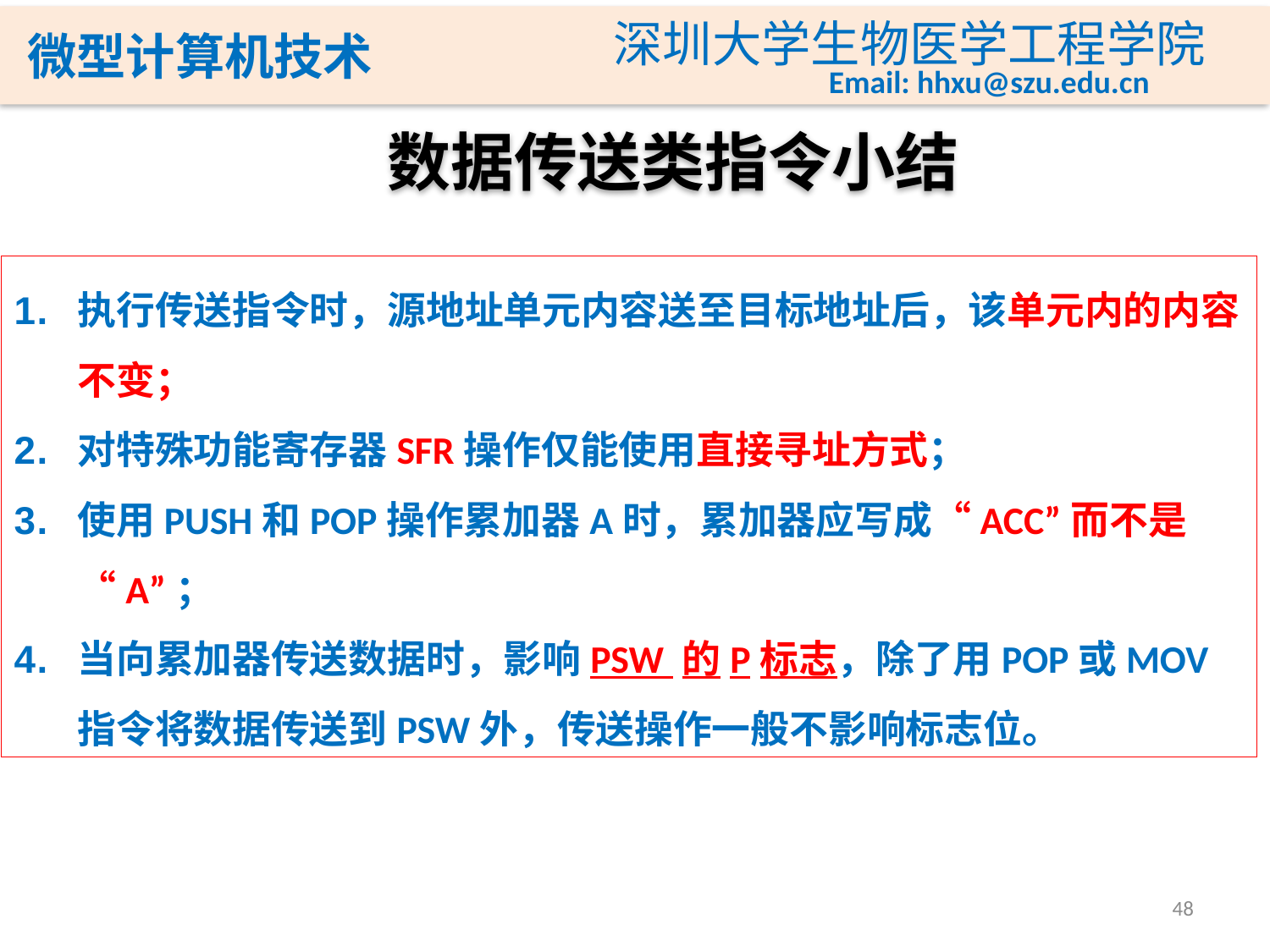

# 数据传送类指令小结
执行传送指令时，源地址单元内容送至目标地址后，该单元内的内容不变；
对特殊功能寄存器SFR操作仅能使用直接寻址方式；
使用PUSH和POP操作累加器A时，累加器应写成“ACC”而不是“A”；
当向累加器传送数据时，影响PSW 的P标志，除了用POP或MOV 指令将数据传送到PSW外，传送操作一般不影响标志位。
48